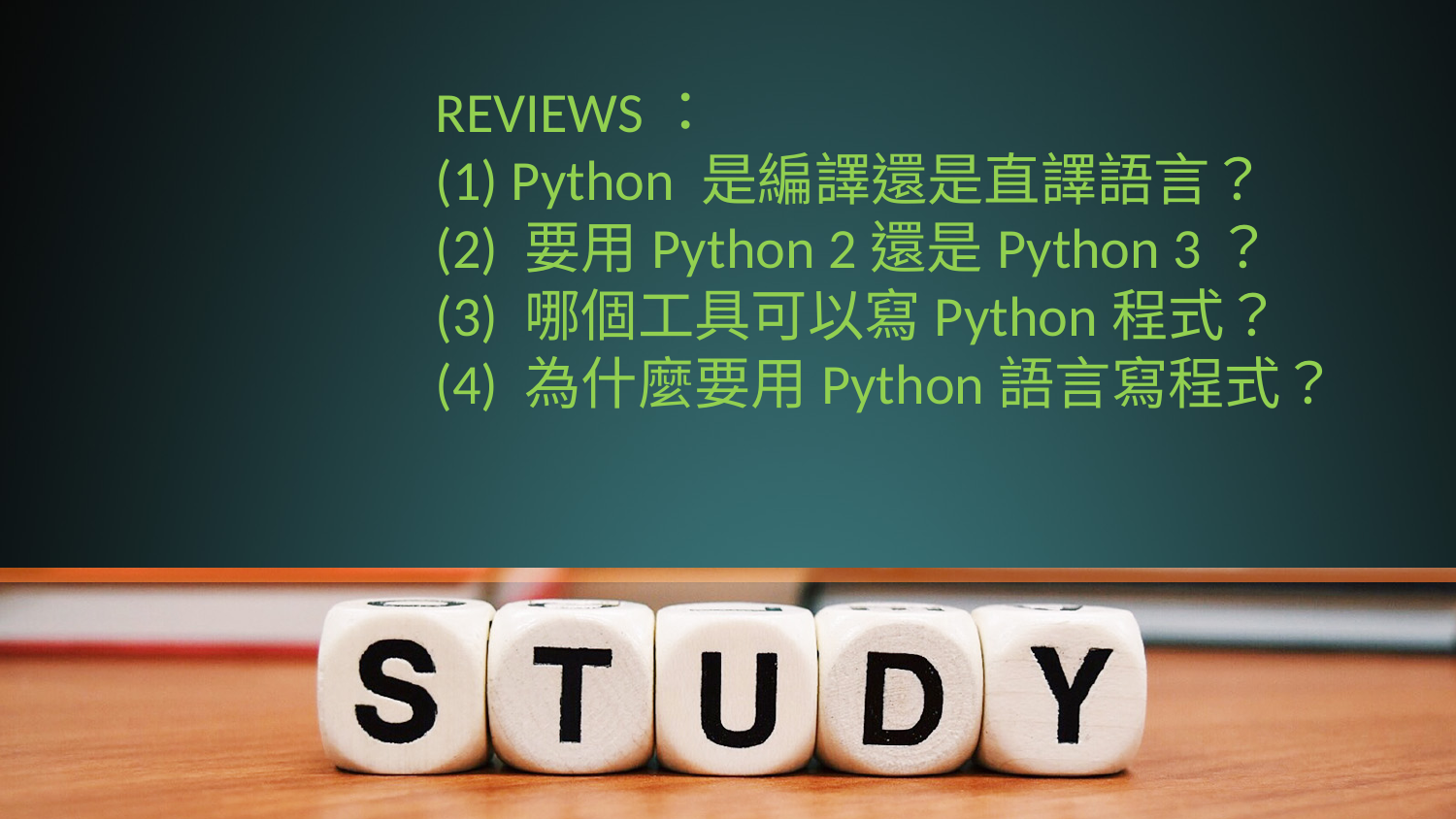

REVIEWS：
(1) Python 是編譯還是直譯語言？
(2) 要用Python 2還是Python 3？
(3) 哪個工具可以寫Python程式？
(4) 為什麼要用Python語言寫程式？